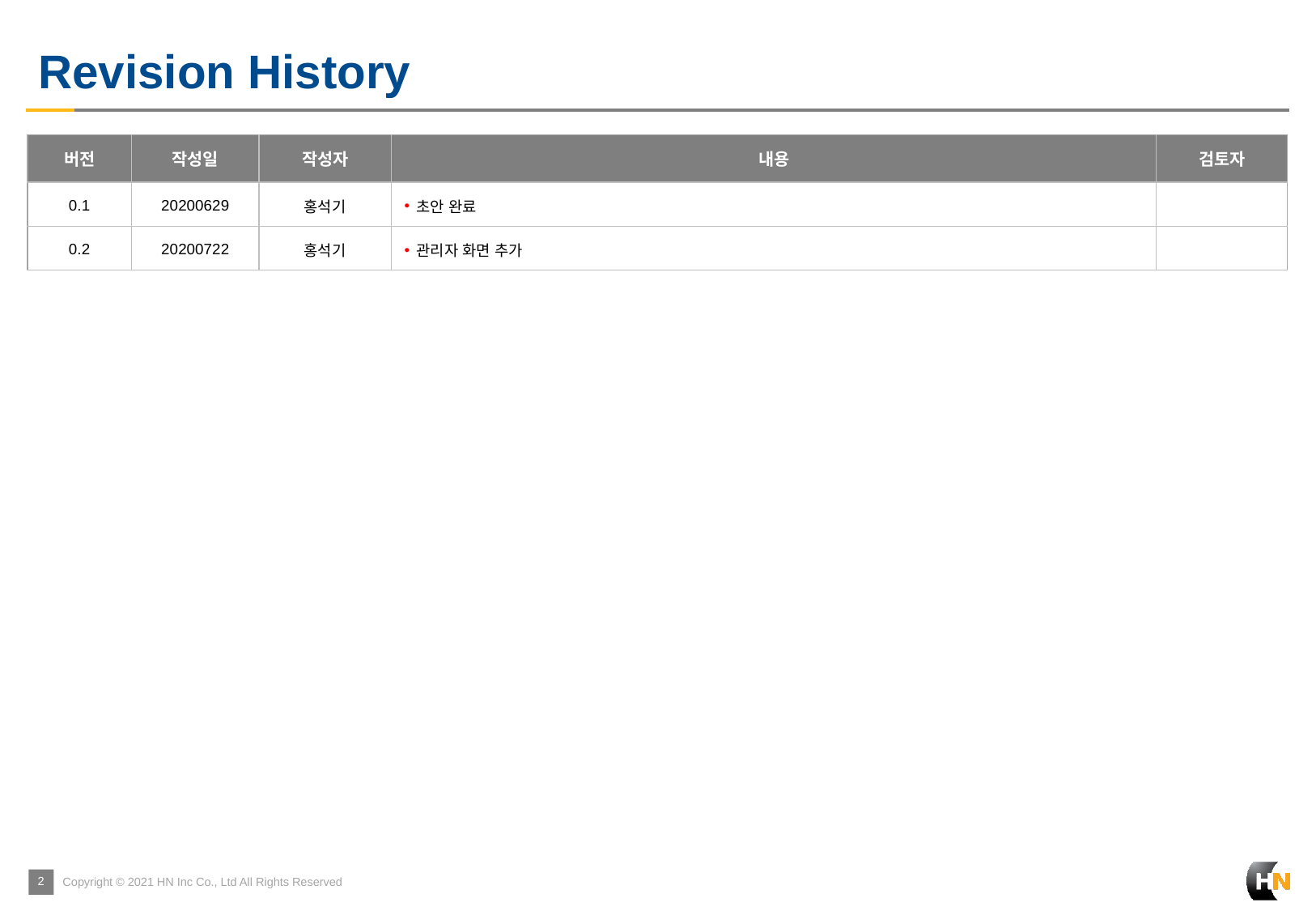

# Revision History

| 버전 | 작성일 | 작성자 | 내용 | 검토자 |
| --- | --- | --- | --- | --- |
| 0.1 | 20200629 | 홍석기 | 초안 완료 |  |
| 0.2 | 20200722 | 홍석기 | 관리자 화면 추가 |  |